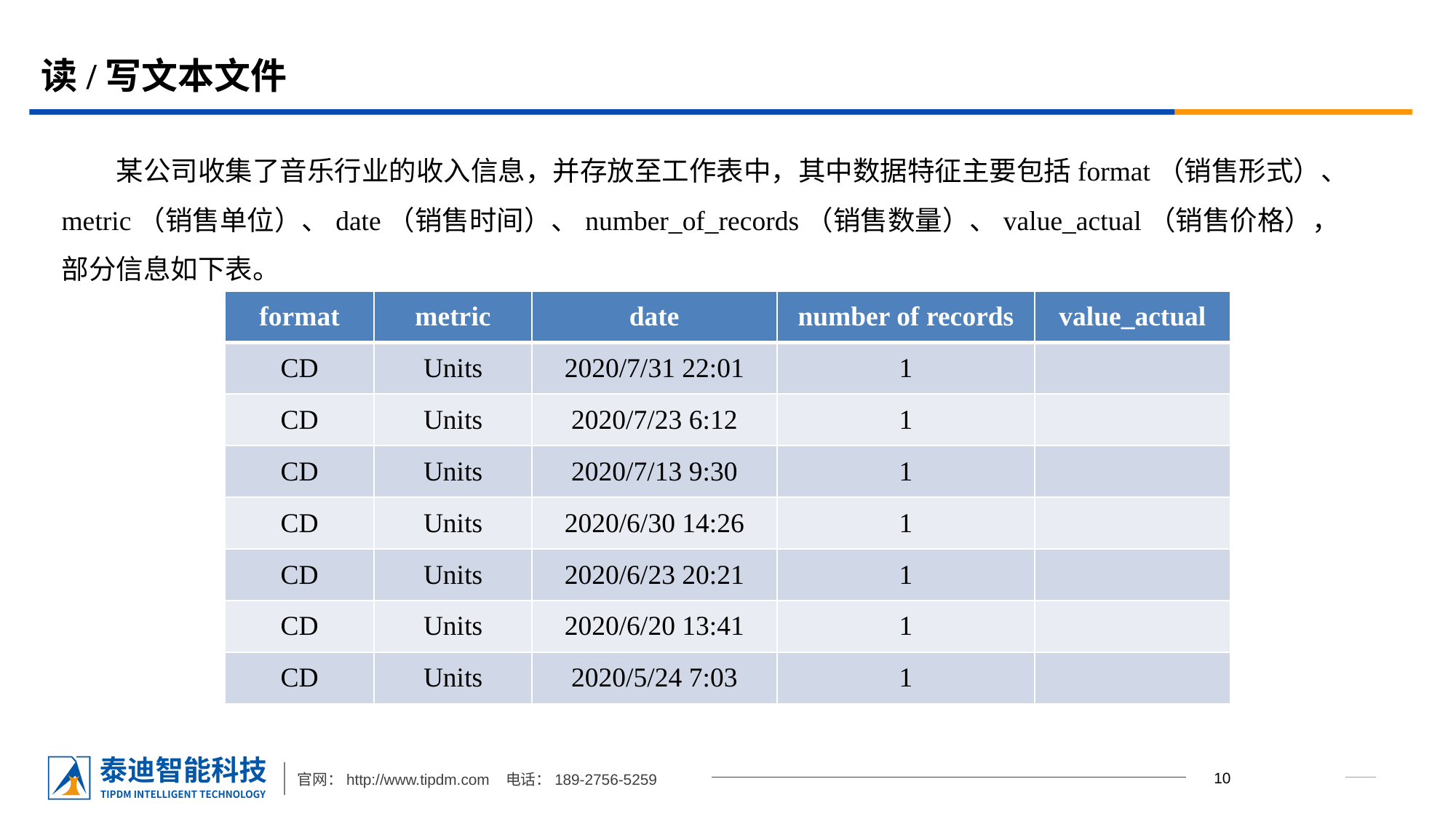

# 读/写文本文件
某公司收集了音乐行业的收入信息，并存放至工作表中，其中数据特征主要包括format（销售形式）、metric（销售单位）、date（销售时间）、number_of_records（销售数量）、value_actual（销售价格），部分信息如下表。

| format | metric | date | number of records | value\_actual |
| --- | --- | --- | --- | --- |
| CD | Units | 2020/7/31 22:01 | 1 |  |
| CD | Units | 2020/7/23 6:12 | 1 |  |
| CD | Units | 2020/7/13 9:30 | 1 |  |
| CD | Units | 2020/6/30 14:26 | 1 |  |
| CD | Units | 2020/6/23 20:21 | 1 |  |
| CD | Units | 2020/6/20 13:41 | 1 |  |
| CD | Units | 2020/5/24 7:03 | 1 |  |